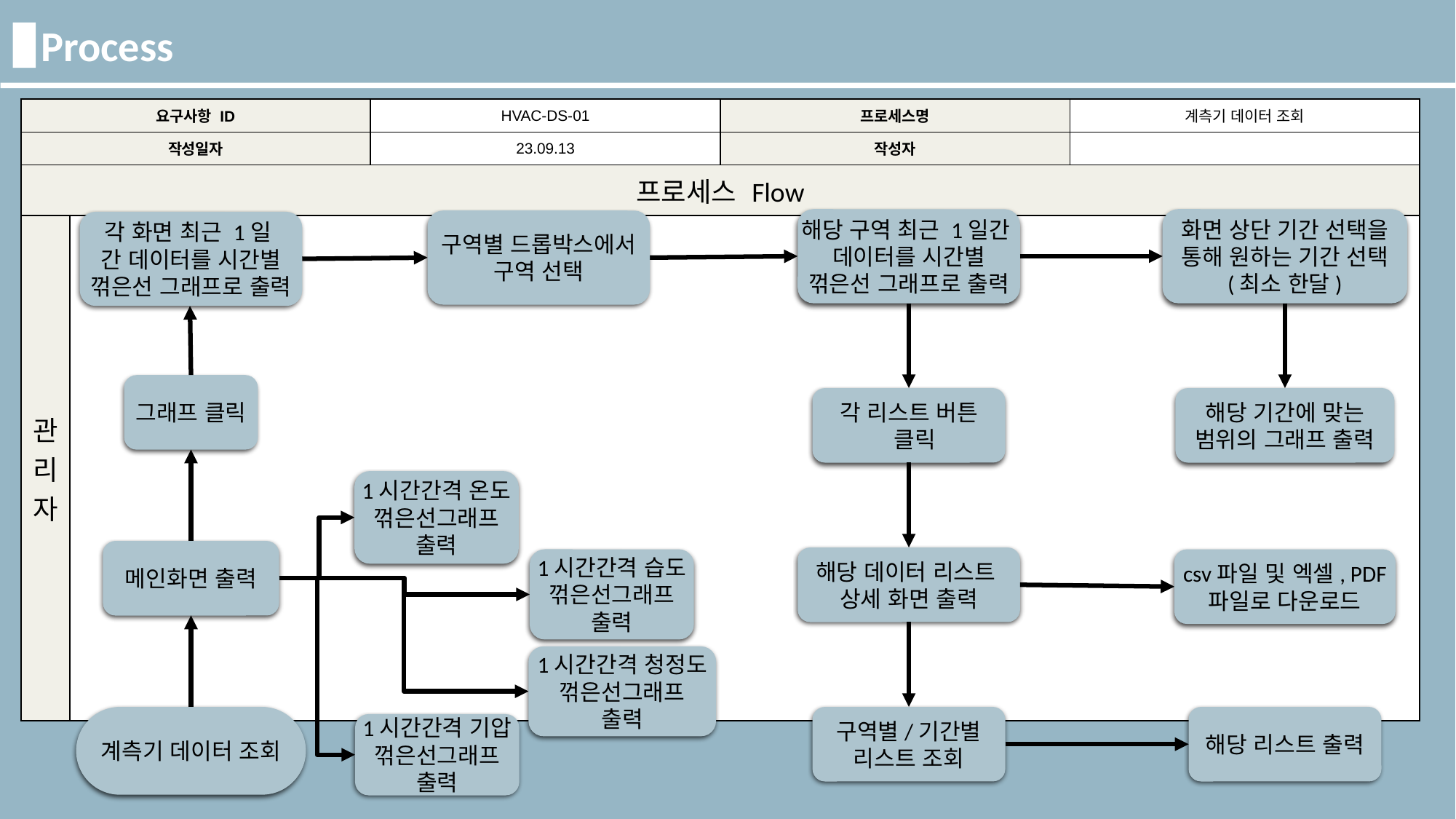

Process

| 요구사항 ID |  | HVAC-DS-01 | 프로세스명 | 계측기 데이터 조회 |
| --- | --- | --- | --- | --- |
| 작성일자 |  | 23.09.13 | 작성자 |  |
| 프로세스 Flow |  |  |  |  |
| 관리자 |  |  |  |  |
해당 구역 최근 1일간
데이터를 시간별
꺾은선 그래프로 출력
화면 상단 기간 선택을
통해 원하는 기간 선택
(최소 한달)
구역별 드롭박스에서
구역 선택
각 화면 최근 1일
간 데이터를 시간별
꺾은선 그래프로 출력
그래프 클릭
각 리스트 버튼
 클릭
해당 기간에 맞는
범위의 그래프 출력
1시간간격 온도
꺾은선그래프
출력
메인화면 출력
해당 데이터 리스트
상세 화면 출력
1시간간격 습도
꺾은선그래프
출력
csv파일 및 엑셀, PDF
파일로 다운로드
1시간간격 청정도
꺾은선그래프
출력
구역별/기간별
리스트 조회
해당 리스트 출력
계측기 데이터 조회
1시간간격 기압
꺾은선그래프
출력